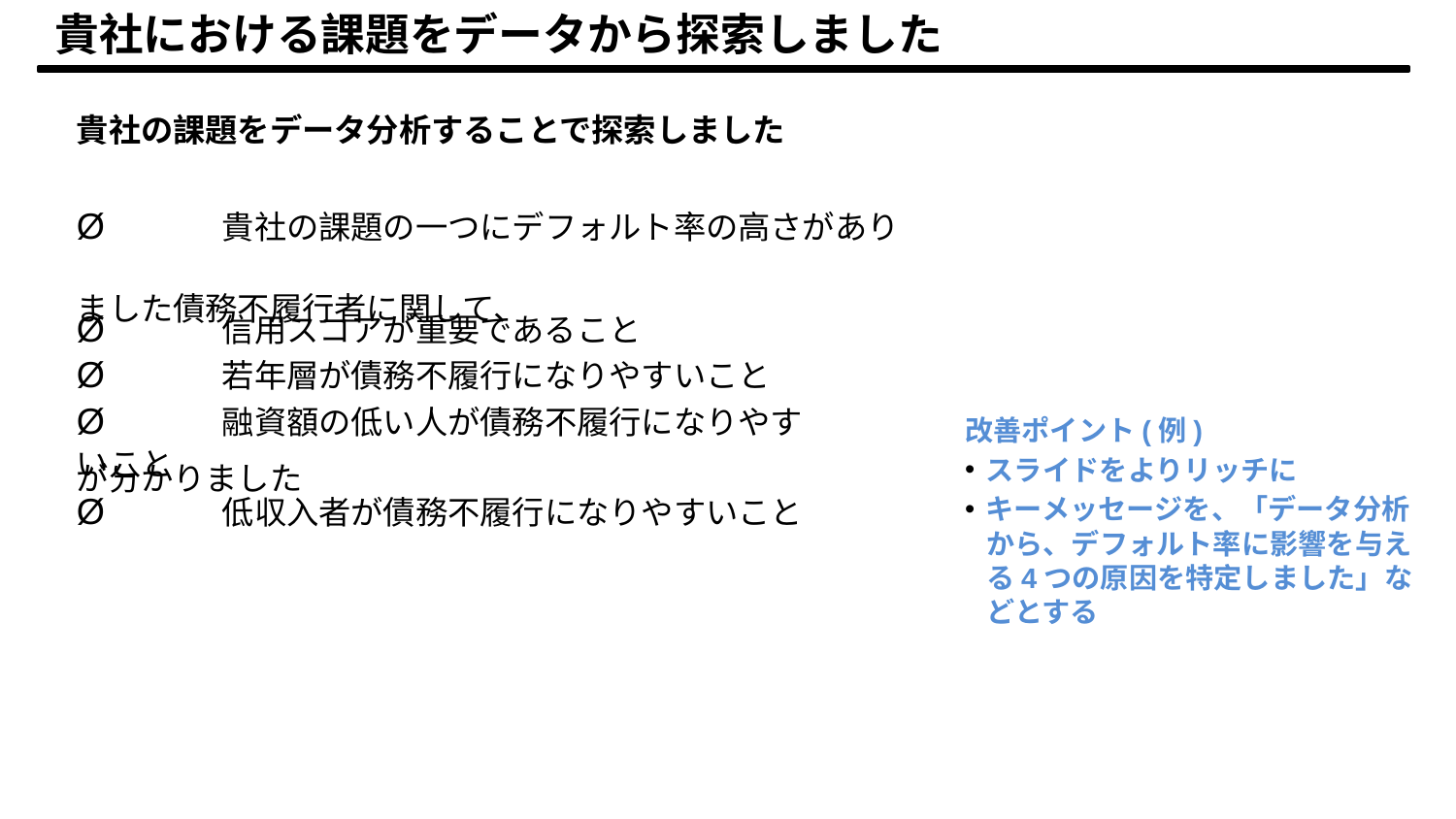

# 貴社における課題をデータから探索しました
貴社の課題をデータ分析することで探索しました
Ø	貴社の課題の⼀つにデフォルト率の⾼さがありました債務不履⾏者に関して、
Ø	信⽤スコアが重要であること
Ø	若年層が債務不履⾏になりやすいこと
Ø	融資額の低い⼈が債務不履⾏になりやすいこと
Ø	低収⼊者が債務不履⾏になりやすいこと
改善ポイント(例)
スライドをよりリッチに
キーメッセージを、「データ分析
から、デフォルト率に影響を与える4つの原因を特定しました」などとする
が分かりました